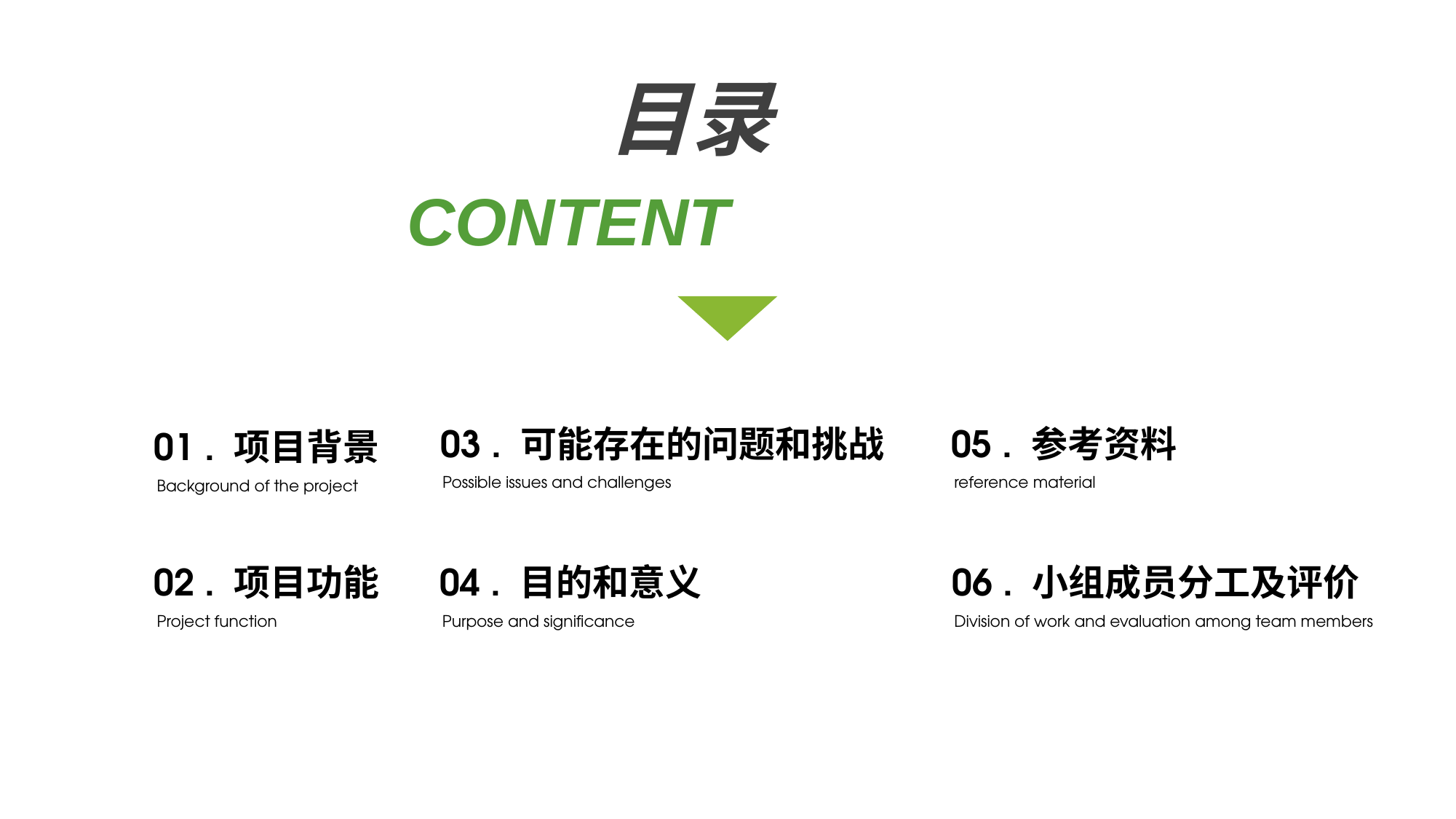

目录
CONTENT

03 . 可能存在的问题和挑战
Possible issues and challenges
05 . 参考资料
reference material
01 . 项目背景
Background of the project
02 . 项目功能
Project function
04 . 目的和意义
Purpose and significance
06 . 小组成员分工及评价
Division of work and evaluation among team members